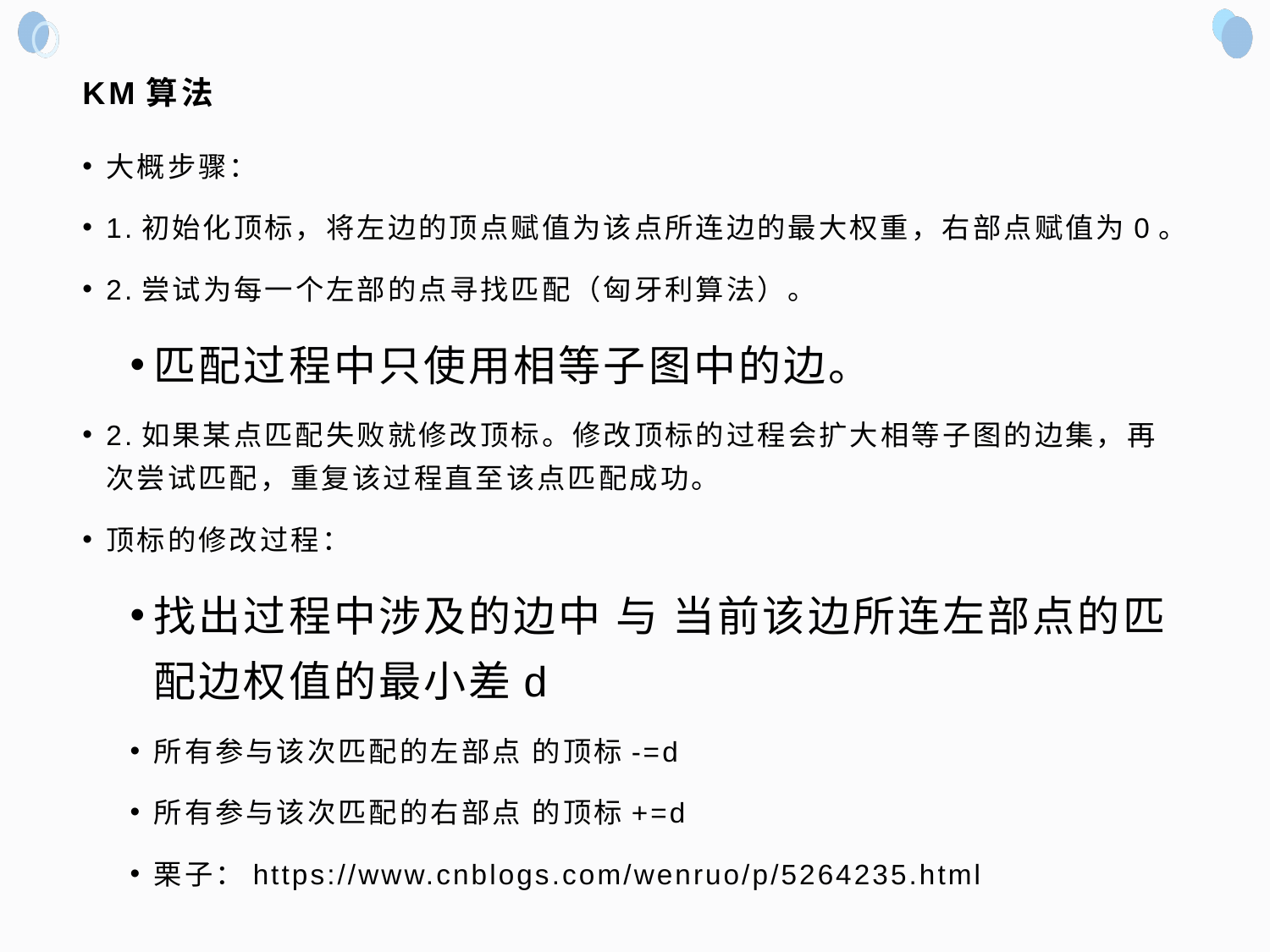

# KM算法
大概步骤：
1.初始化顶标，将左边的顶点赋值为该点所连边的最大权重，右部点赋值为0。
2.尝试为每一个左部的点寻找匹配（匈牙利算法）。
匹配过程中只使用相等子图中的边。
2.如果某点匹配失败就修改顶标。修改顶标的过程会扩大相等子图的边集，再次尝试匹配，重复该过程直至该点匹配成功。
顶标的修改过程：
找出过程中涉及的边中 与 当前该边所连左部点的匹配边权值的最小差d
所有参与该次匹配的左部点 的顶标-=d
所有参与该次匹配的右部点 的顶标+=d
栗子：https://www.cnblogs.com/wenruo/p/5264235.html